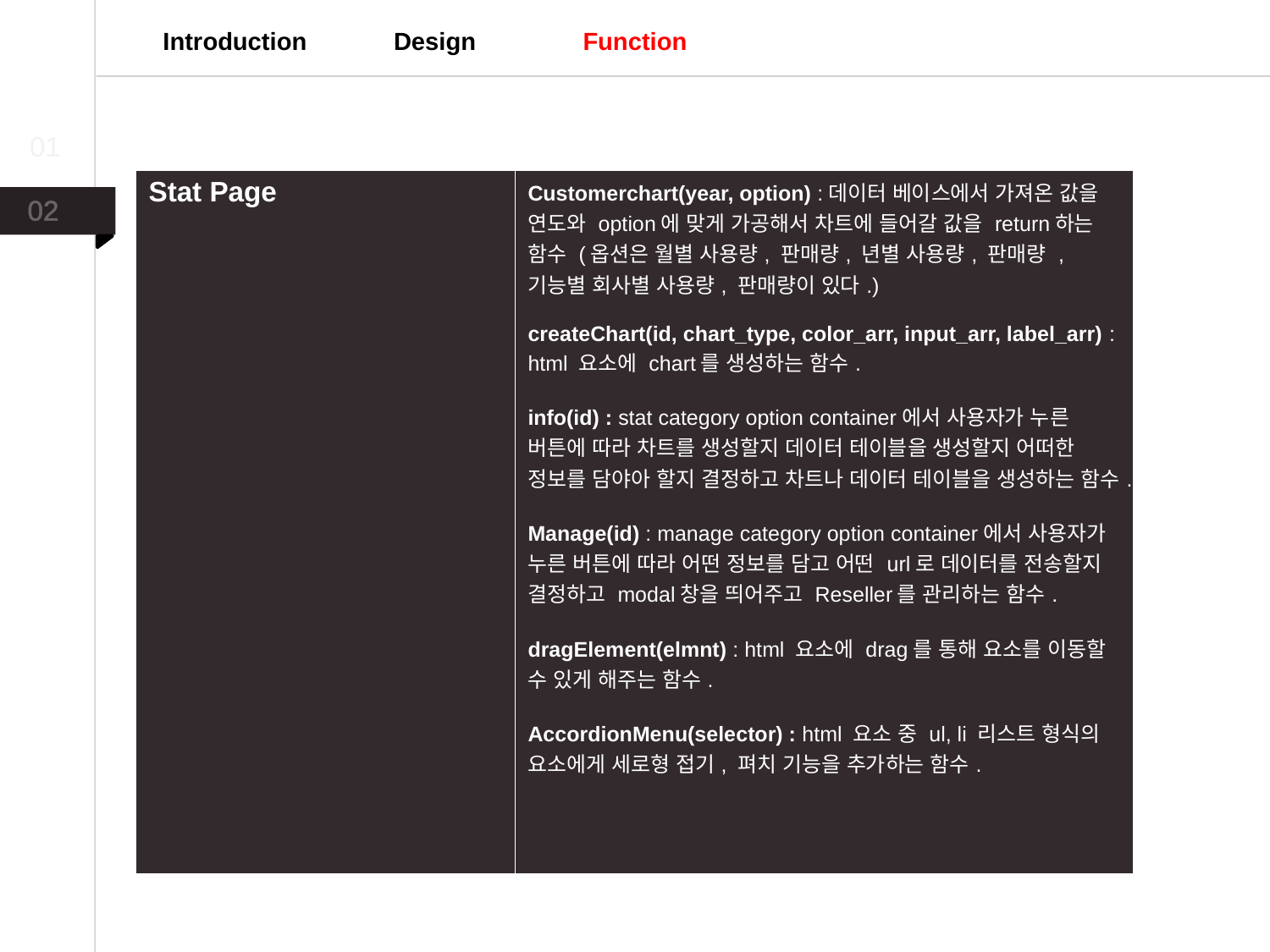

Function
Design
Introduction
01
| Stat Page | Customerchart(year, option) :데이터 베이스에서 가져온 값을 연도와 option에 맞게 가공해서 차트에 들어갈 값을 return하는 함수 (옵션은 월별 사용량, 판매량, 년별 사용량, 판매량 ,기능별 회사별 사용량, 판매량이 있다.) createChart(id, chart\_type, color\_arr, input\_arr, label\_arr) : html 요소에 chart를 생성하는 함수. info(id) : stat category option container에서 사용자가 누른 버튼에 따라 차트를 생성할지 데이터 테이블을 생성할지 어떠한 정보를 담야아 할지 결정하고 차트나 데이터 테이블을 생성하는 함수. Manage(id) : manage category option container에서 사용자가 누른 버튼에 따라 어떤 정보를 담고 어떤 url로 데이터를 전송할지 결정하고 modal창을 띄어주고 Reseller를 관리하는 함수. dragElement(elmnt) : html 요소에 drag를 통해 요소를 이동할 수 있게 해주는 함수. AccordionMenu(selector) : html 요소 중 ul, li 리스트 형식의 요소에게 세로형 접기, 펴치 기능을 추가하는 함수. |
| --- | --- |
02